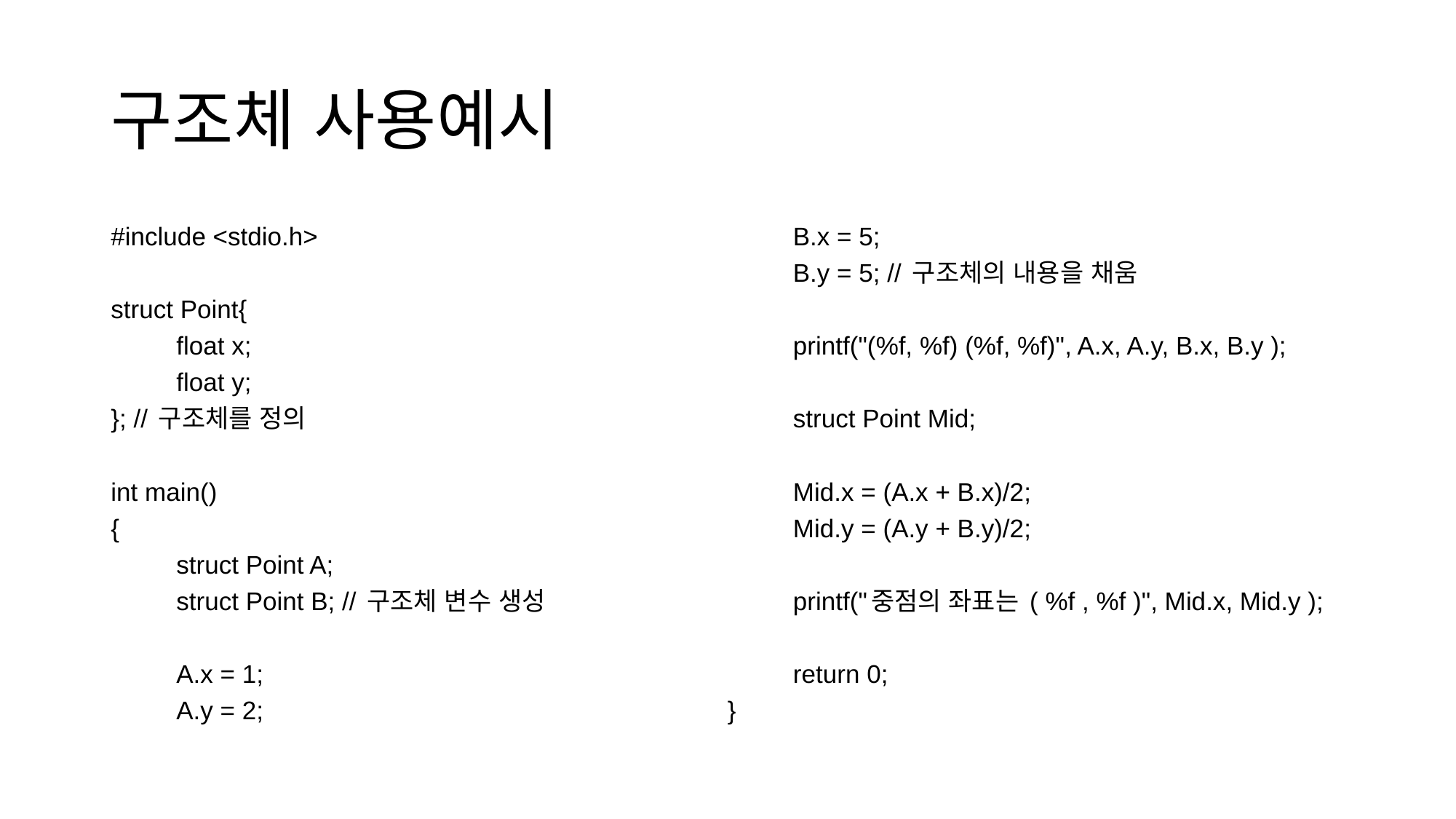

# 구조체 사용예시
#include <stdio.h>

struct Point{
	float x;
	float y;
}; // 구조체를 정의

int main()
{
	struct Point A;
	struct Point B; // 구조체 변수 생성

	A.x = 1;
	A.y = 2;
	B.x = 5;
	B.y = 5; // 구조체의 내용을 채움

	printf("(%f, %f) (%f, %f)", A.x, A.y, B.x, B.y );

	struct Point Mid;

	Mid.x = (A.x + B.x)/2;
	Mid.y = (A.y + B.y)/2;

	printf("중점의 좌표는 ( %f , %f )", Mid.x, Mid.y );

	return 0;
}